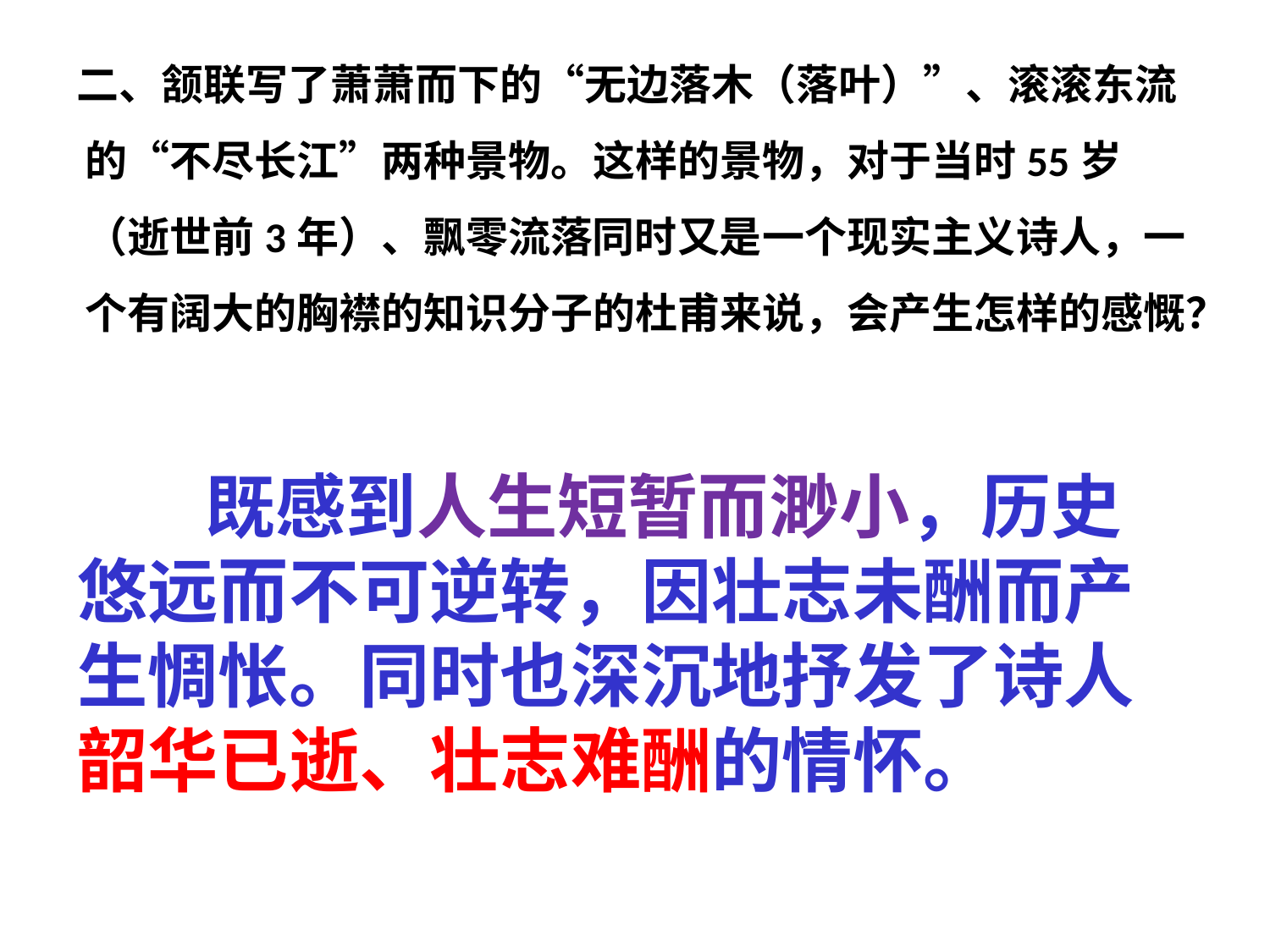

二、颔联写了萧萧而下的“无边落木（落叶）”、滚滚东流的“不尽长江”两种景物。这样的景物，对于当时55岁（逝世前3年）、飘零流落同时又是一个现实主义诗人，一个有阔大的胸襟的知识分子的杜甫来说，会产生怎样的感慨？
         既感到人生短暂而渺小，历史悠远而不可逆转，因壮志未酬而产生惆怅。同时也深沉地抒发了诗人韶华已逝、壮志难酬的情怀。